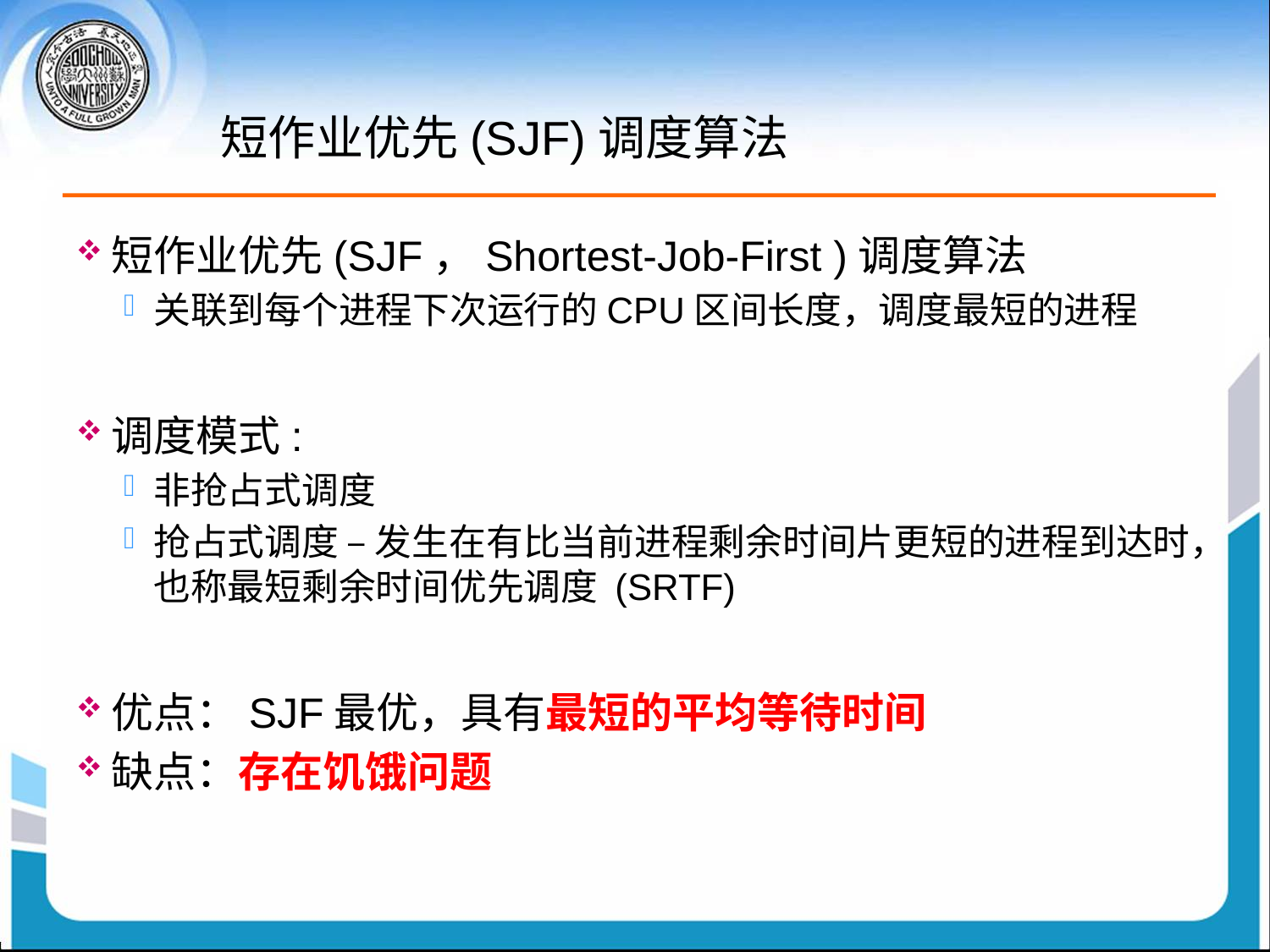

# 短作业优先(SJF)调度算法
短作业优先(SJF，Shortest-Job-First )调度算法
关联到每个进程下次运行的CPU区间长度，调度最短的进程

调度模式:
非抢占式调度
抢占式调度 – 发生在有比当前进程剩余时间片更短的进程到达时，也称最短剩余时间优先调度 (SRTF)

优点：SJF最优，具有最短的平均等待时间
缺点：存在饥饿问题